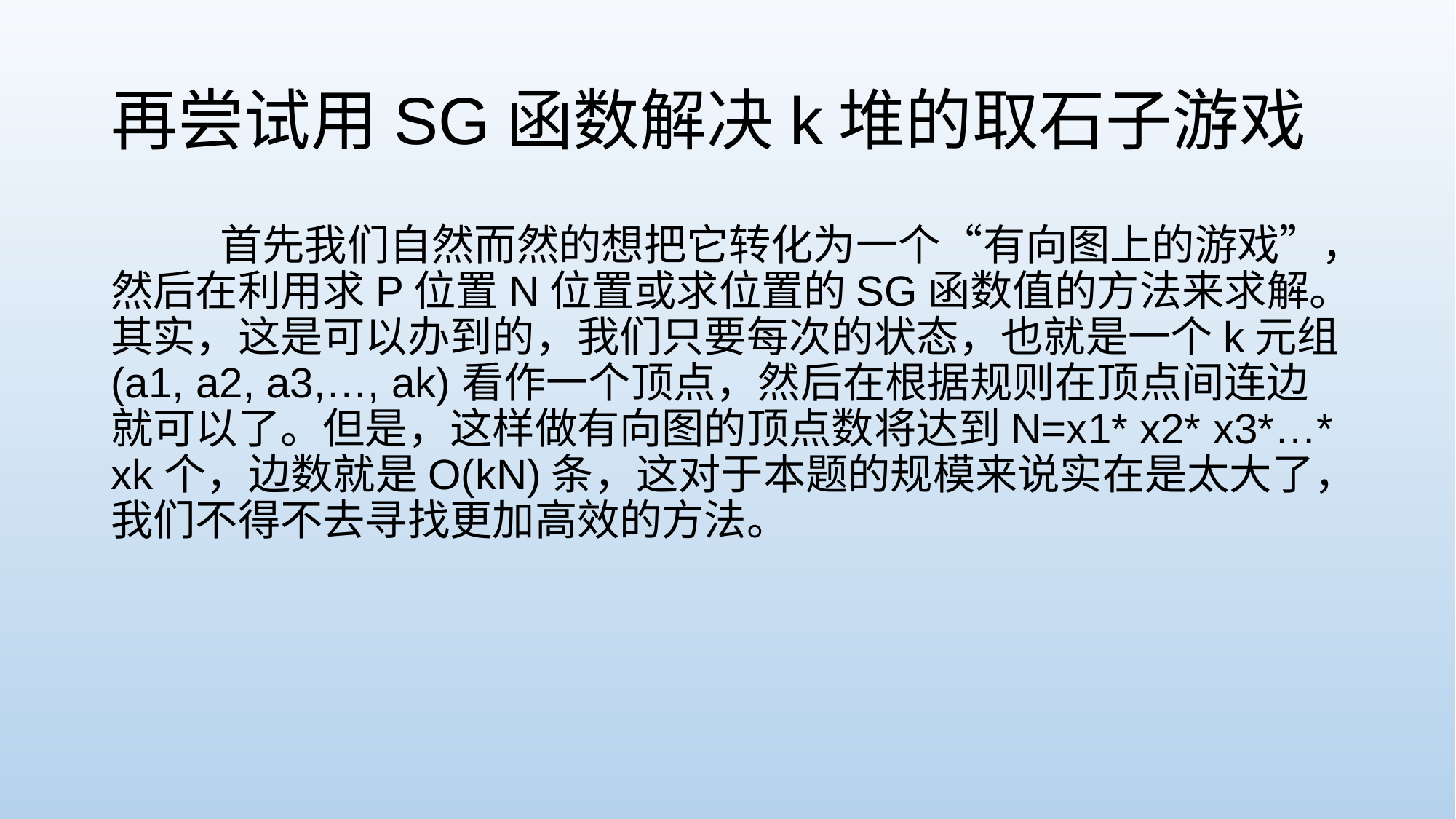

# 再尝试用SG函数解决k堆的取石子游戏
	首先我们自然而然的想把它转化为一个“有向图上的游戏”，然后在利用求P位置N位置或求位置的SG函数值的方法来求解。其实，这是可以办到的，我们只要每次的状态，也就是一个k元组(a1, a2, a3,…, ak)看作一个顶点，然后在根据规则在顶点间连边就可以了。但是，这样做有向图的顶点数将达到N=x1* x2* x3*…* xk个，边数就是O(kN)条，这对于本题的规模来说实在是太大了，我们不得不去寻找更加高效的方法。